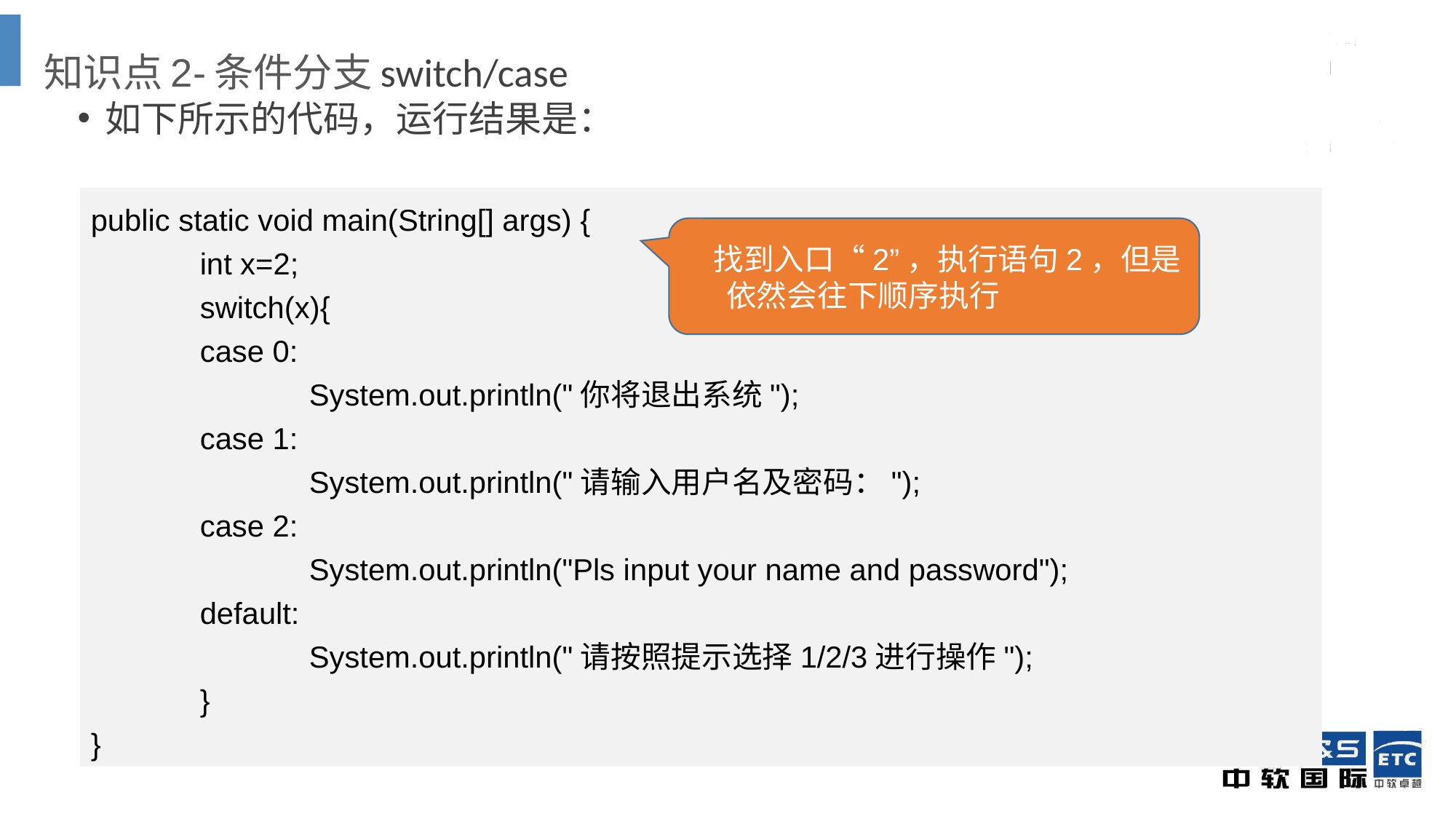

知识点2-条件分支switch/case

如下所示的代码，运行结果是：

public static void main(String[] args) {
	int x=2;
	switch(x){
	case 0:
		System.out.println("你将退出系统");
	case 1:
		System.out.println("请输入用户名及密码：");
	case 2:
		System.out.println("Pls input your name and password");
	default:
		System.out.println("请按照提示选择1/2/3进行操作");
	}
}
   找到入口“2”，执行语句2，但是依然会往下顺序执行